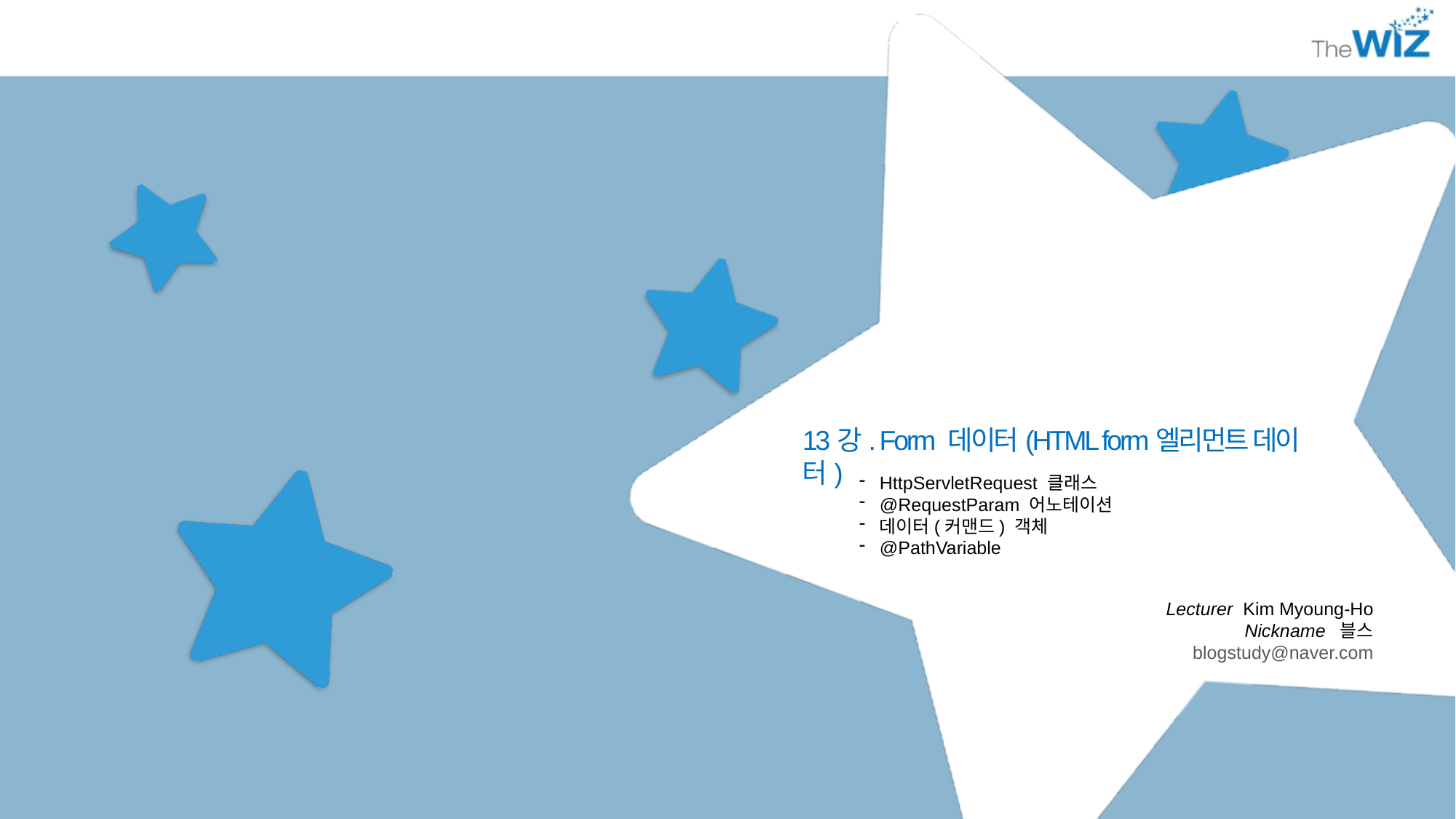

13강. Form 데이터(HTML form엘리먼트 데이터)
HttpServletRequest 클래스
@RequestParam 어노테이션
데이터(커맨드) 객체
@PathVariable
Lecturer  Kim Myoung-Ho
Nickname  블스
blogstudy@naver.com